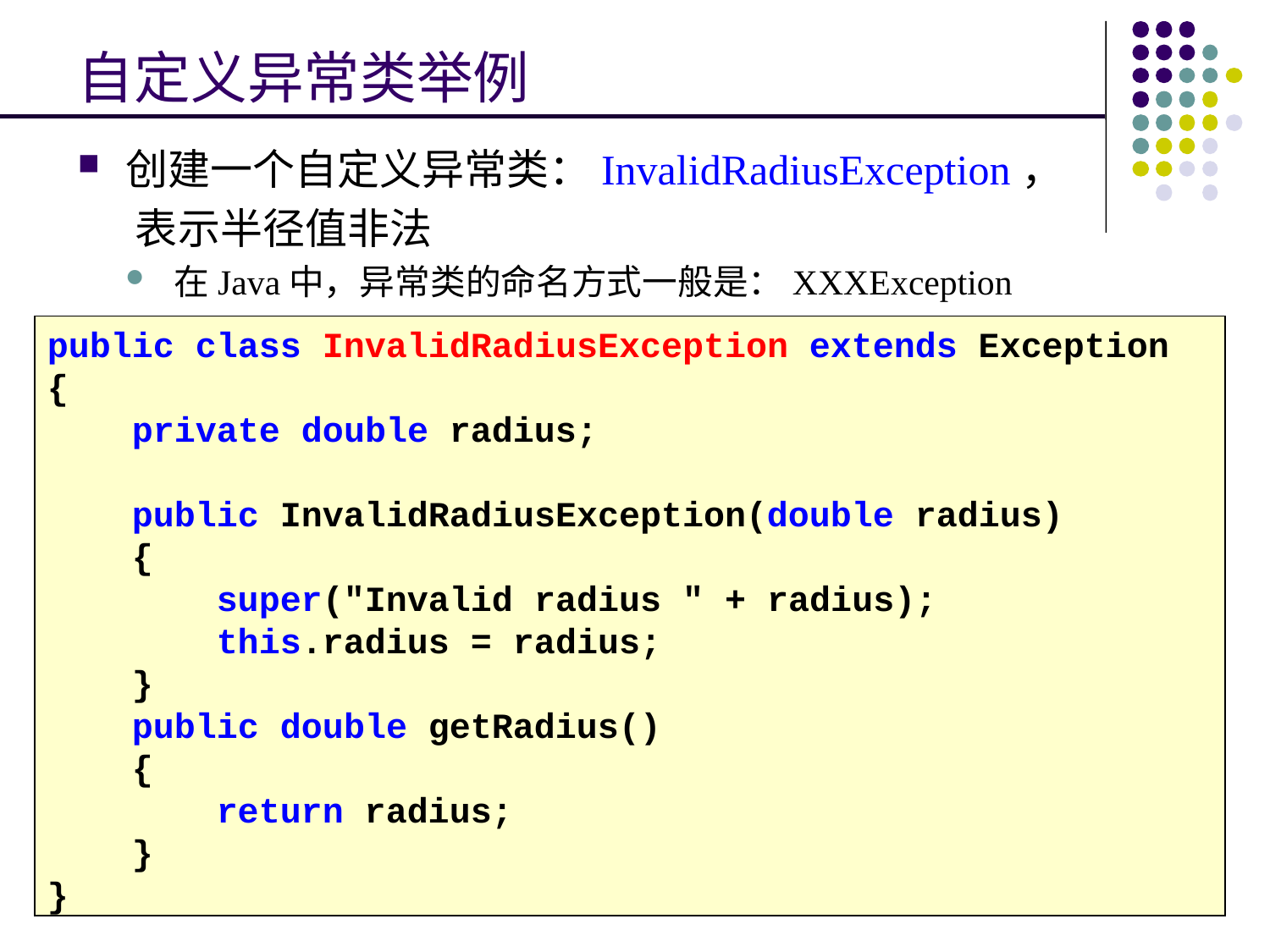

创建一个自定义异常类：InvalidRadiusException，
     表示半径值非法
在Java中，异常类的命名方式一般是：XXXException
自定义异常类举例
public class InvalidRadiusException extends Exception
{
    private double radius;

    public InvalidRadiusException(double radius)
    {
        super("Invalid radius " + radius);
        this.radius = radius;
    }
    public double getRadius()
    {
        return radius;
    }
}